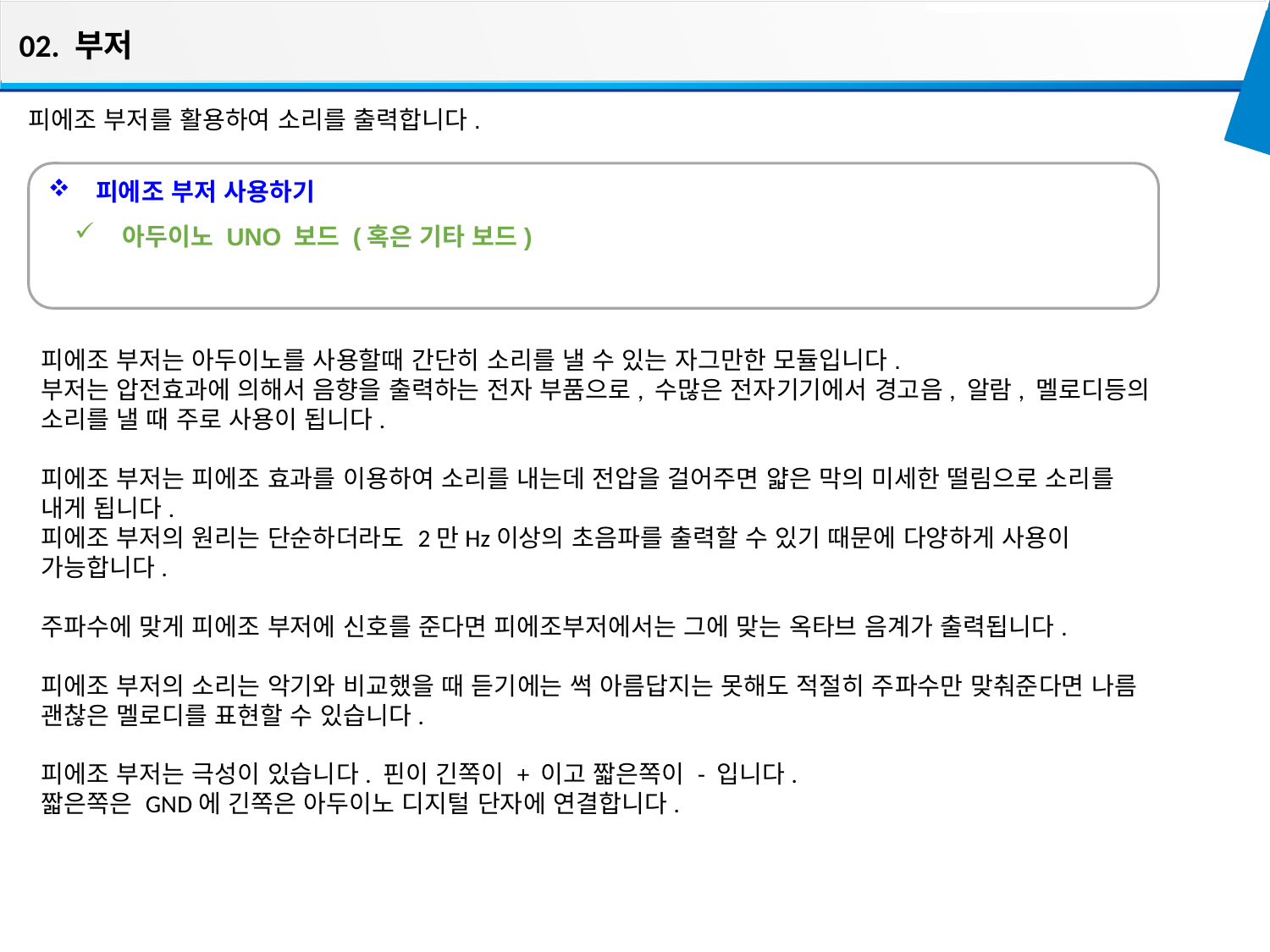

02. 부저

피에조 부저를 활용하여 소리를 출력합니다.
피에조 부저 사용하기
아두이노 UNO 보드 (혹은 기타 보드)

피에조 부저는 아두이노를 사용할때 간단히 소리를 낼 수 있는 자그만한 모듈입니다.
부저는 압전효과에 의해서 음향을 출력하는 전자 부품으로, 수많은 전자기기에서 경고음, 알람, 멜로디등의 소리를 낼 때 주로 사용이 됩니다.

피에조 부저는 피에조 효과를 이용하여 소리를 내는데 전압을 걸어주면 얇은 막의 미세한 떨림으로 소리를 내게 됩니다.
피에조 부저의 원리는 단순하더라도 2만Hz이상의 초음파를 출력할 수 있기 때문에 다양하게 사용이 가능합니다.

주파수에 맞게 피에조 부저에 신호를 준다면 피에조부저에서는 그에 맞는 옥타브 음계가 출력됩니다.

피에조 부저의 소리는 악기와 비교했을 때 듣기에는 썩 아름답지는 못해도 적절히 주파수만 맞춰준다면 나름 괜찮은 멜로디를 표현할 수 있습니다.

피에조 부저는 극성이 있습니다. 핀이 긴쪽이 + 이고 짧은쪽이 - 입니다.
짧은쪽은 GND에 긴쪽은 아두이노 디지털 단자에 연결합니다.